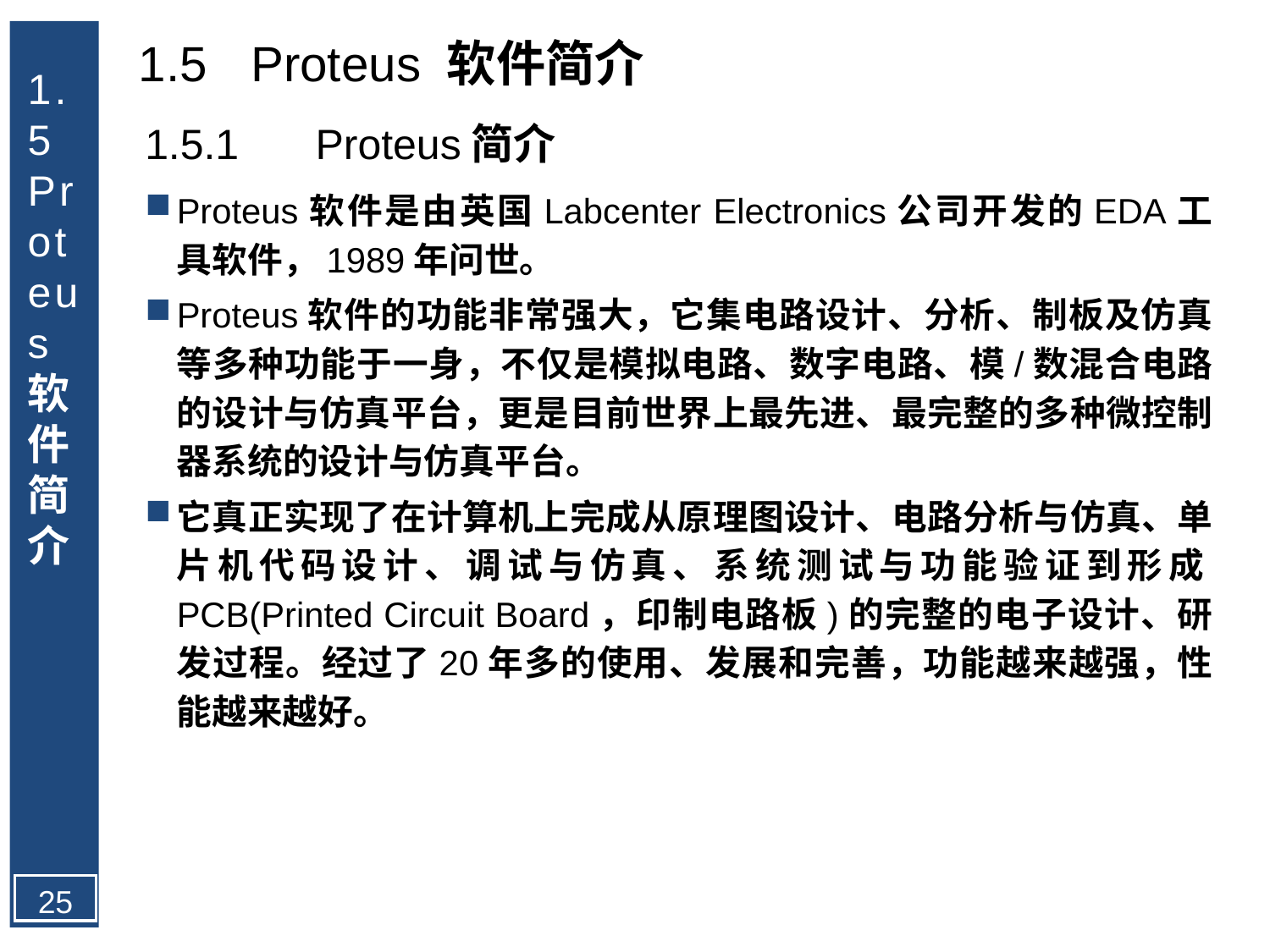

1.5  Proteus 软件简介
1.5	  Proteus 软件简介
1.5.1	 Proteus简介
Proteus软件是由英国Labcenter Electronics公司开发的EDA工具软件，1989年问世。
Proteus软件的功能非常强大，它集电路设计、分析、制板及仿真等多种功能于一身，不仅是模拟电路、数字电路、模/数混合电路的设计与仿真平台，更是目前世界上最先进、最完整的多种微控制器系统的设计与仿真平台。
它真正实现了在计算机上完成从原理图设计、电路分析与仿真、单片机代码设计、调试与仿真、系统测试与功能验证到形成PCB(Printed Circuit Board，印制电路板)的完整的电子设计、研发过程。经过了20年多的使用、发展和完善，功能越来越强，性能越来越好。
25